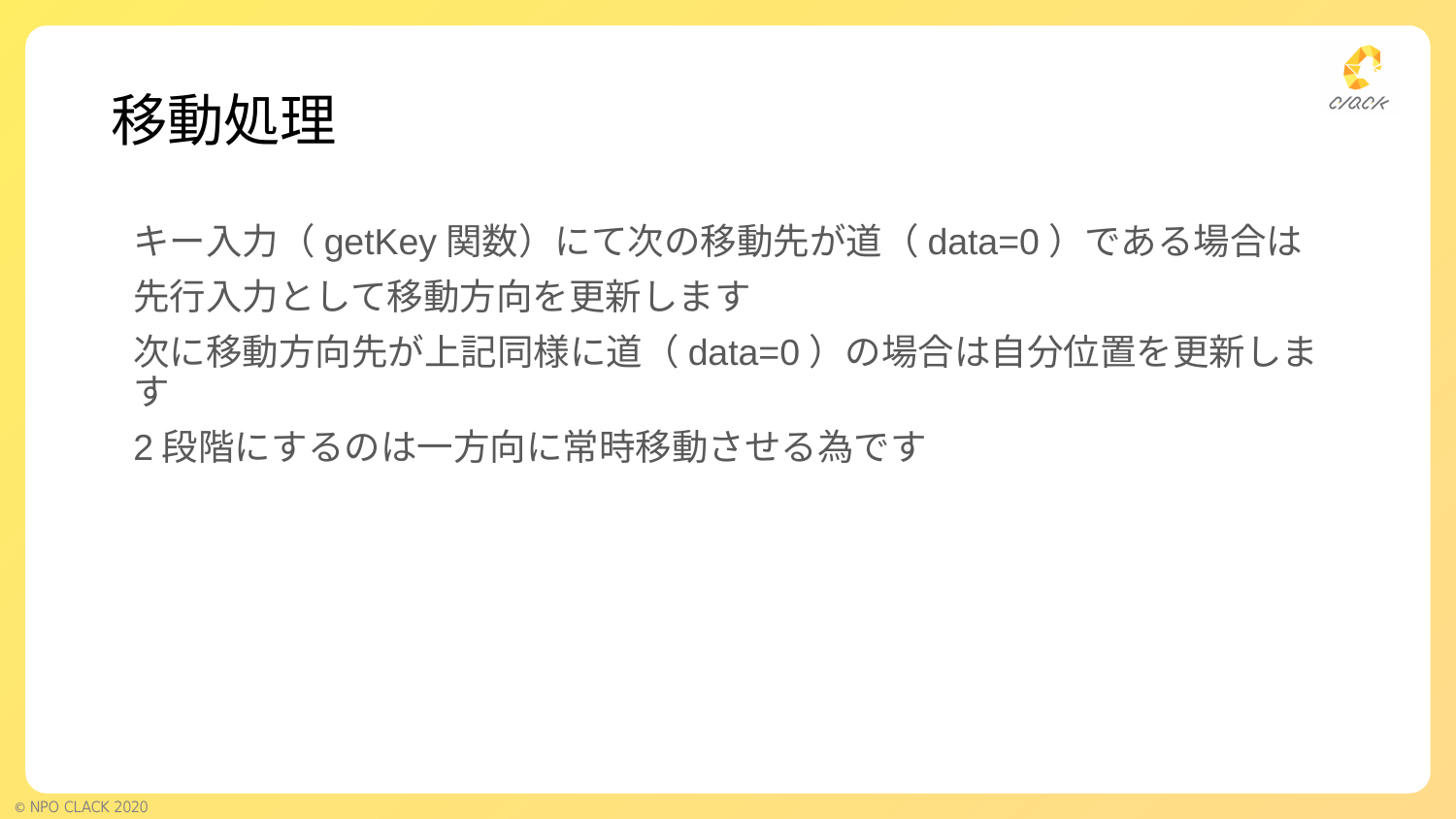

# 移動処理
キー入力（getKey関数）にて次の移動先が道（data=0）である場合は
先行入力として移動方向を更新します
次に移動方向先が上記同様に道（data=0）の場合は自分位置を更新します
2段階にするのは一方向に常時移動させる為です